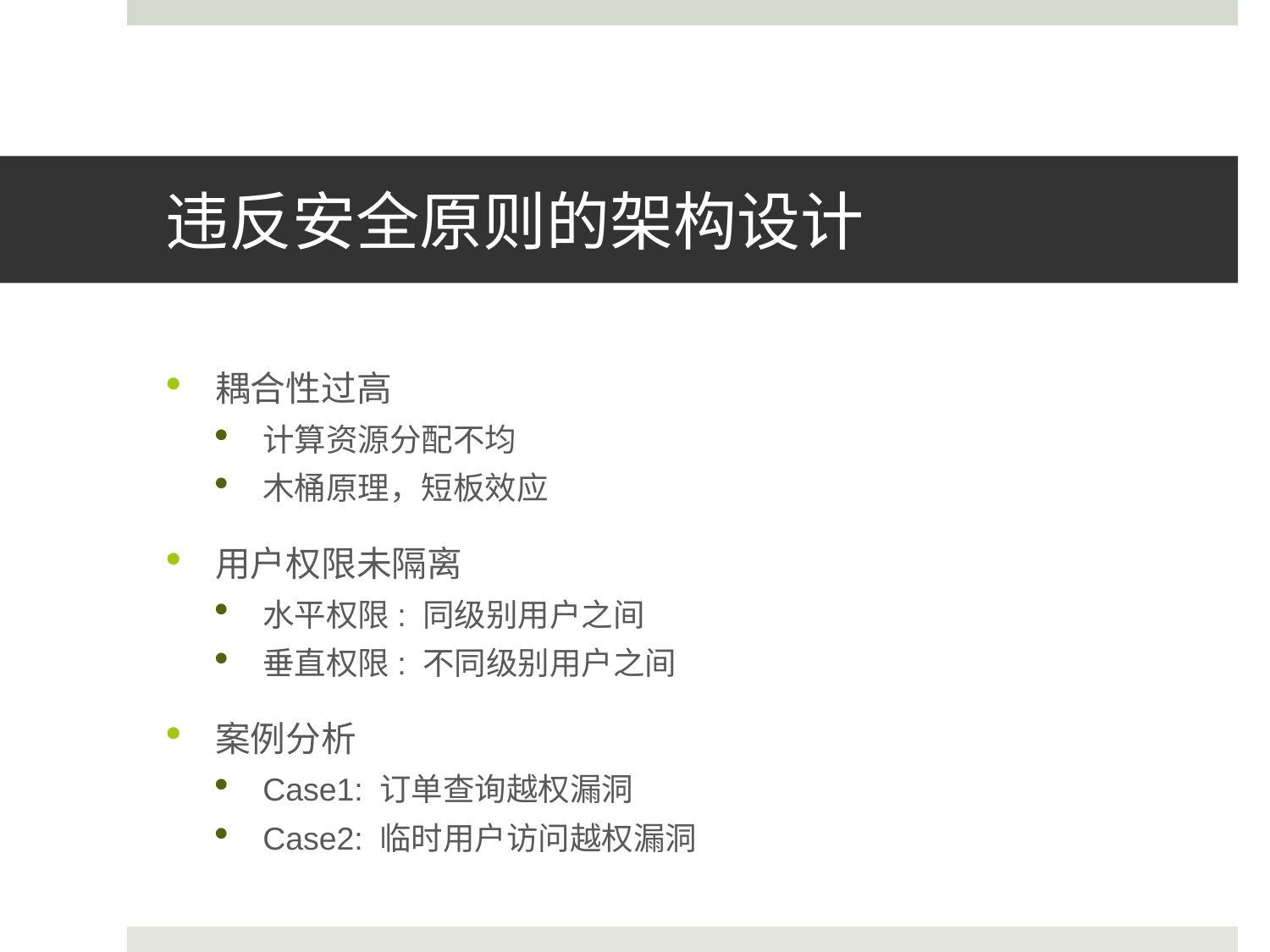

# 违反安全原则的架构设计
耦合性过高
计算资源分配不均
木桶原理，短板效应
用户权限未隔离
水平权限: 同级别用户之间
垂直权限: 不同级别用户之间
案例分析
Case1: 订单查询越权漏洞
Case2: 临时用户访问越权漏洞